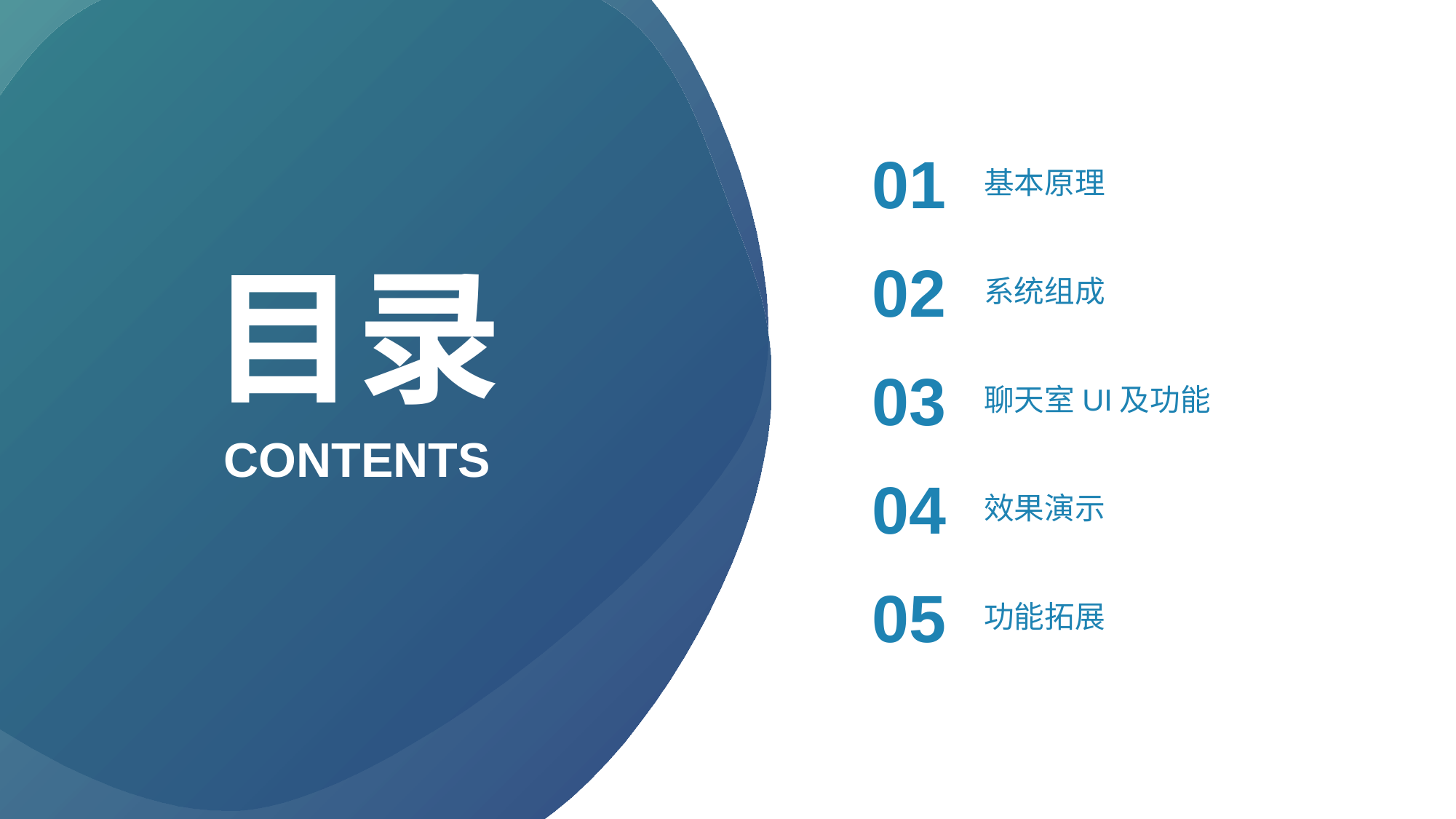

01
基本原理
目录
02
系统组成
03
聊天室UI及功能
CONTENTS
04
效果演示
05
功能拓展